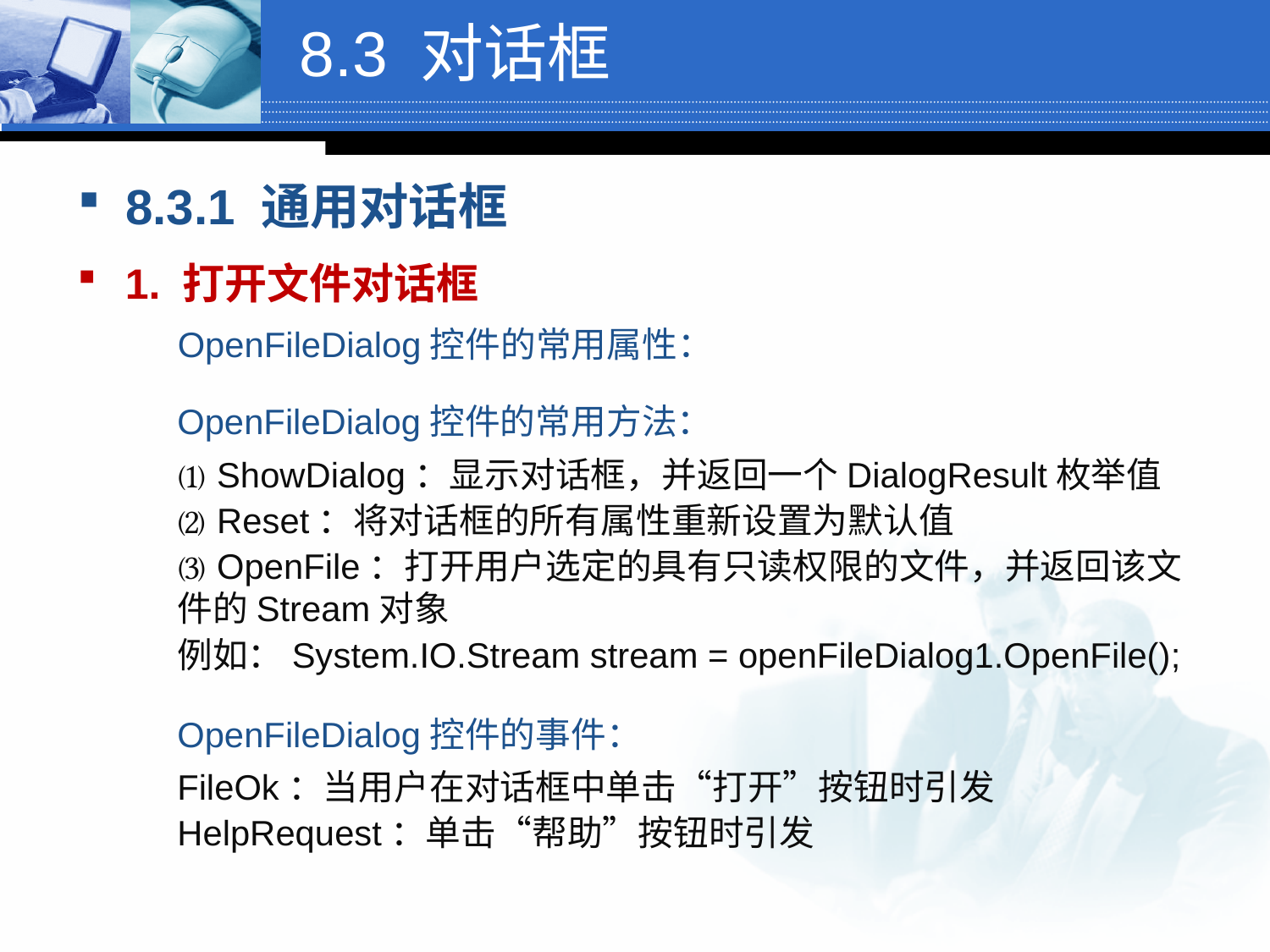

# 8.3 对话框
8.3.1 通用对话框
1. 打开文件对话框
OpenFileDialog控件的常用属性：
OpenFileDialog控件的常用方法：
⑴ ShowDialog：显示对话框，并返回一个DialogResult枚举值
⑵ Reset：将对话框的所有属性重新设置为默认值
⑶ OpenFile：打开用户选定的具有只读权限的文件，并返回该文件的Stream对象
例如：System.IO.Stream stream = openFileDialog1.OpenFile();
OpenFileDialog控件的事件：
FileOk：当用户在对话框中单击“打开”按钮时引发
HelpRequest：单击“帮助”按钮时引发